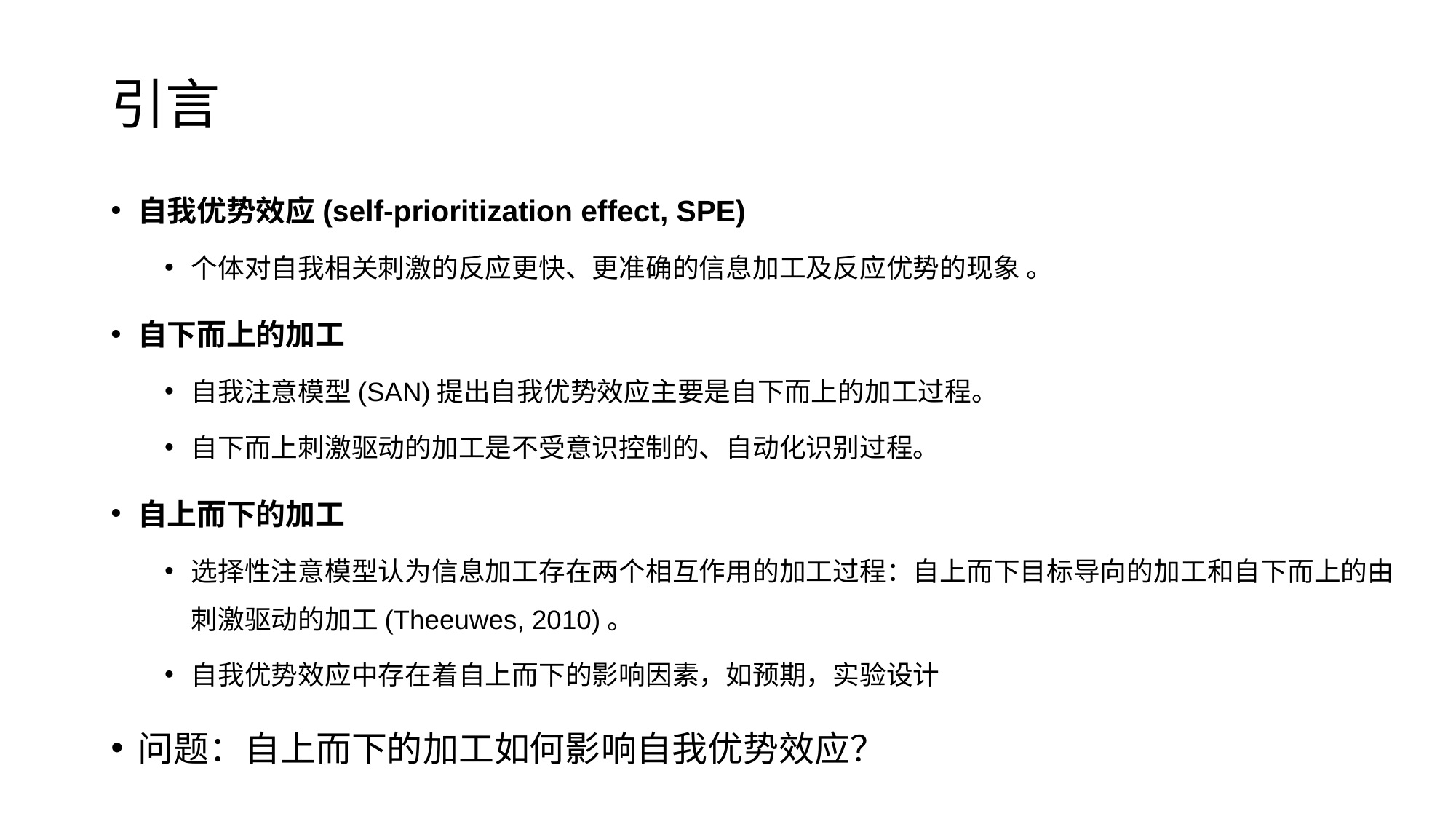

# 引言
自我优势效应(self-prioritization effect, SPE)
个体对自我相关刺激的反应更快、更准确的信息加工及反应优势的现象 。
自下而上的加工
自我注意模型(SAN)提出自我优势效应主要是自下而上的加工过程。
自下而上刺激驱动的加工是不受意识控制的、自动化识别过程。
自上而下的加工
选择性注意模型认为信息加工存在两个相互作用的加工过程：自上而下目标导向的加工和自下而上的由刺激驱动的加工(Theeuwes, 2010)。
自我优势效应中存在着自上而下的影响因素，如预期，实验设计
问题：自上而下的加工如何影响自我优势效应？